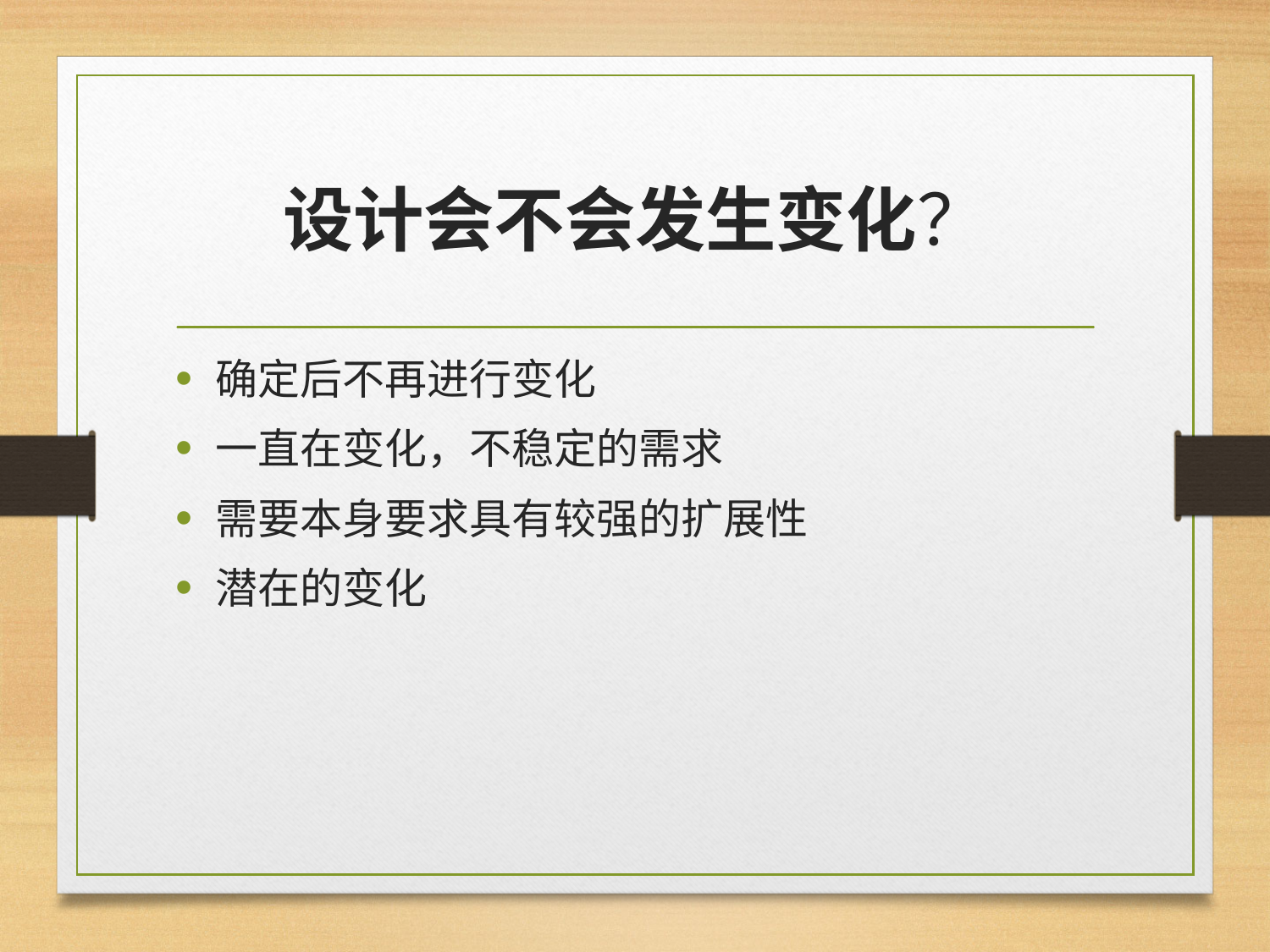

# 设计会不会发生变化？
确定后不再进行变化
一直在变化，不稳定的需求
需要本身要求具有较强的扩展性
潜在的变化